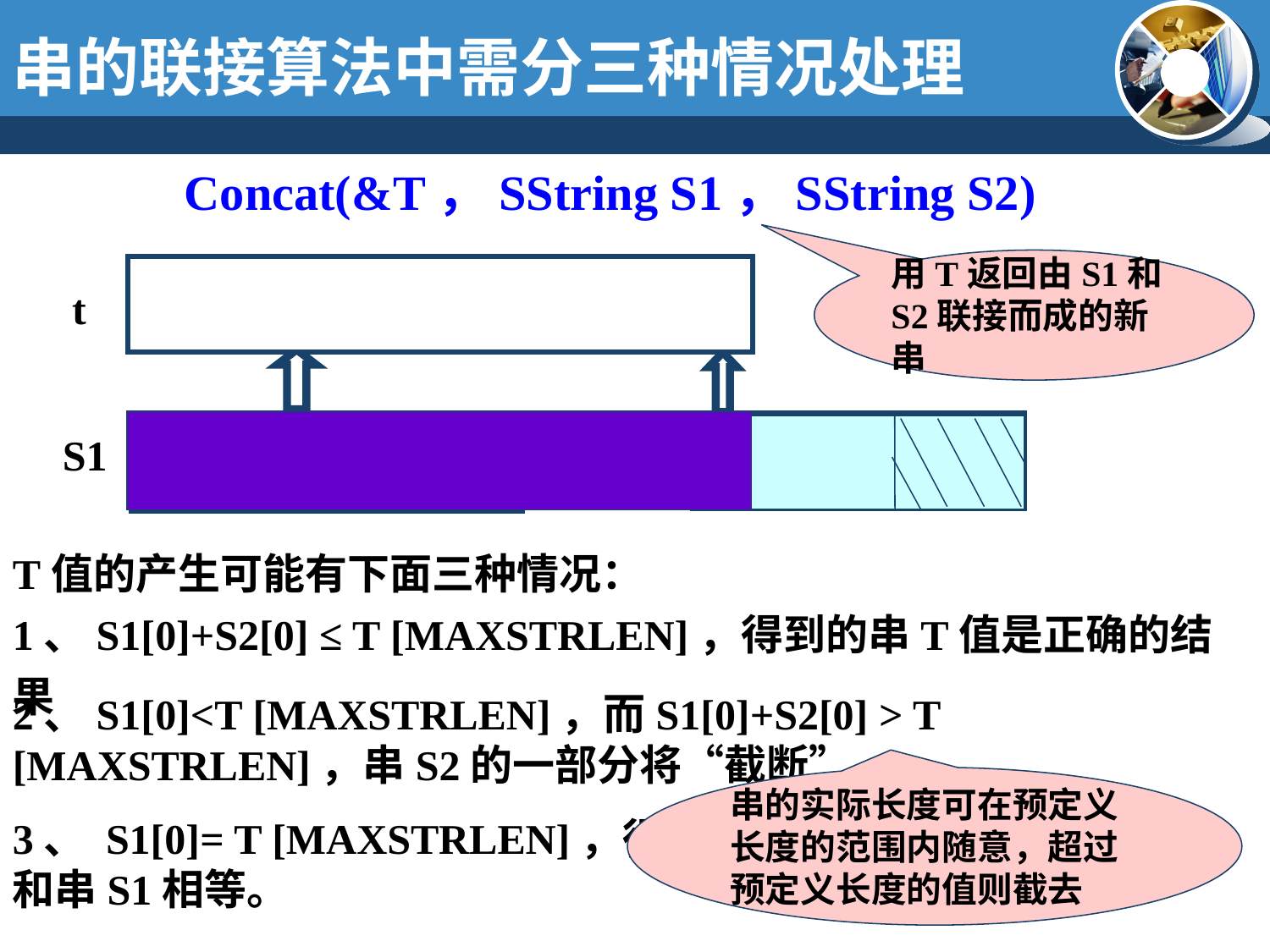

串的联接算法中需分三种情况处理
Concat(&T，SString S1，SString S2)
用T返回由S1和S2联接而成的新串

t

S1
S2

T值的产生可能有下面三种情况：
1、S1[0]+S2[0] ≤ T [MAXSTRLEN]，得到的串T值是正确的结果
2、S1[0]<T [MAXSTRLEN]，而S1[0]+S2[0] > T [MAXSTRLEN]，串S2的一部分将“截断”。
串的实际长度可在预定义长度的范围内随意，超过预定义长度的值则截去
3、 S1[0]= T [MAXSTRLEN]，得到的串值并非联接的结果，而和串S1相等。